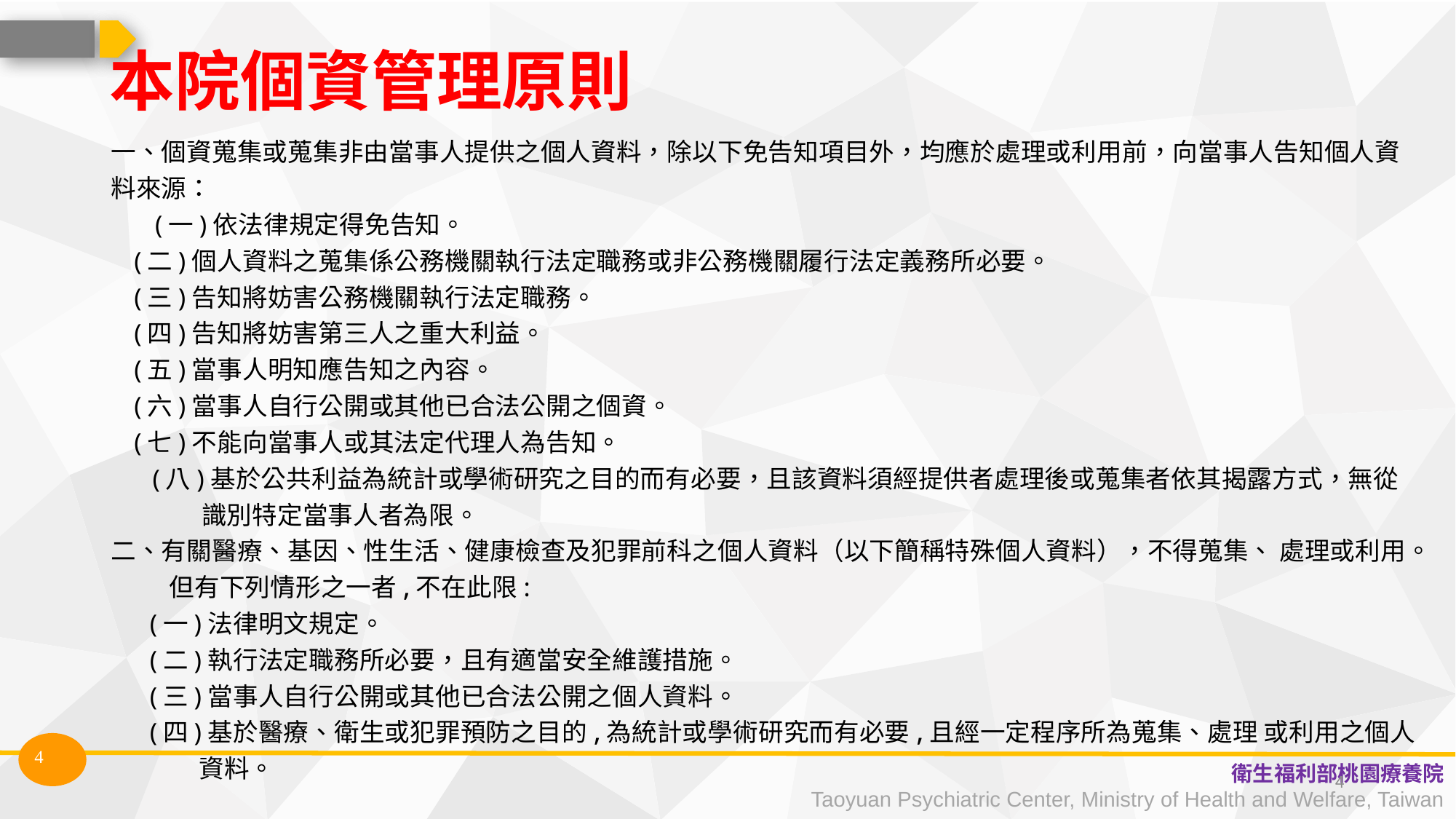

# 本院個資管理原則
一、個資蒐集或蒐集非由當事人提供之個人資料，除以下免告知項目外，均應於處理或利用前，向當事人告知個人資料來源：
(一)依法律規定得免告知。
   (二)個人資料之蒐集係公務機關執行法定職務或非公務機關履行法定義務所必要。
   (三)告知將妨害公務機關執行法定職務。
   (四)告知將妨害第三人之重大利益。
   (五)當事人明知應告知之內容。
   (六)當事人自行公開或其他已合法公開之個資。
   (七)不能向當事人或其法定代理人為告知。
(八)基於公共利益為統計或學術研究之目的而有必要，且該資料須經提供者處理後或蒐集者依其揭露方式，無從識別特定當事人者為限。
二、有關醫療、基因、性生活、健康檢查及犯罪前科之個人資料（以下簡稱特殊個人資料），不得蒐集、 處理或利用。但有下列情形之一者,不在此限:
(一)法律明文規定。
(二)執行法定職務所必要，且有適當安全維護措施。
(三)當事人自行公開或其他已合法公開之個人資料。
(四)基於醫療、衛生或犯罪預防之目的,為統計或學術研究而有必要,且經一定程序所為蒐集、處理 或利用之個人資料。
4